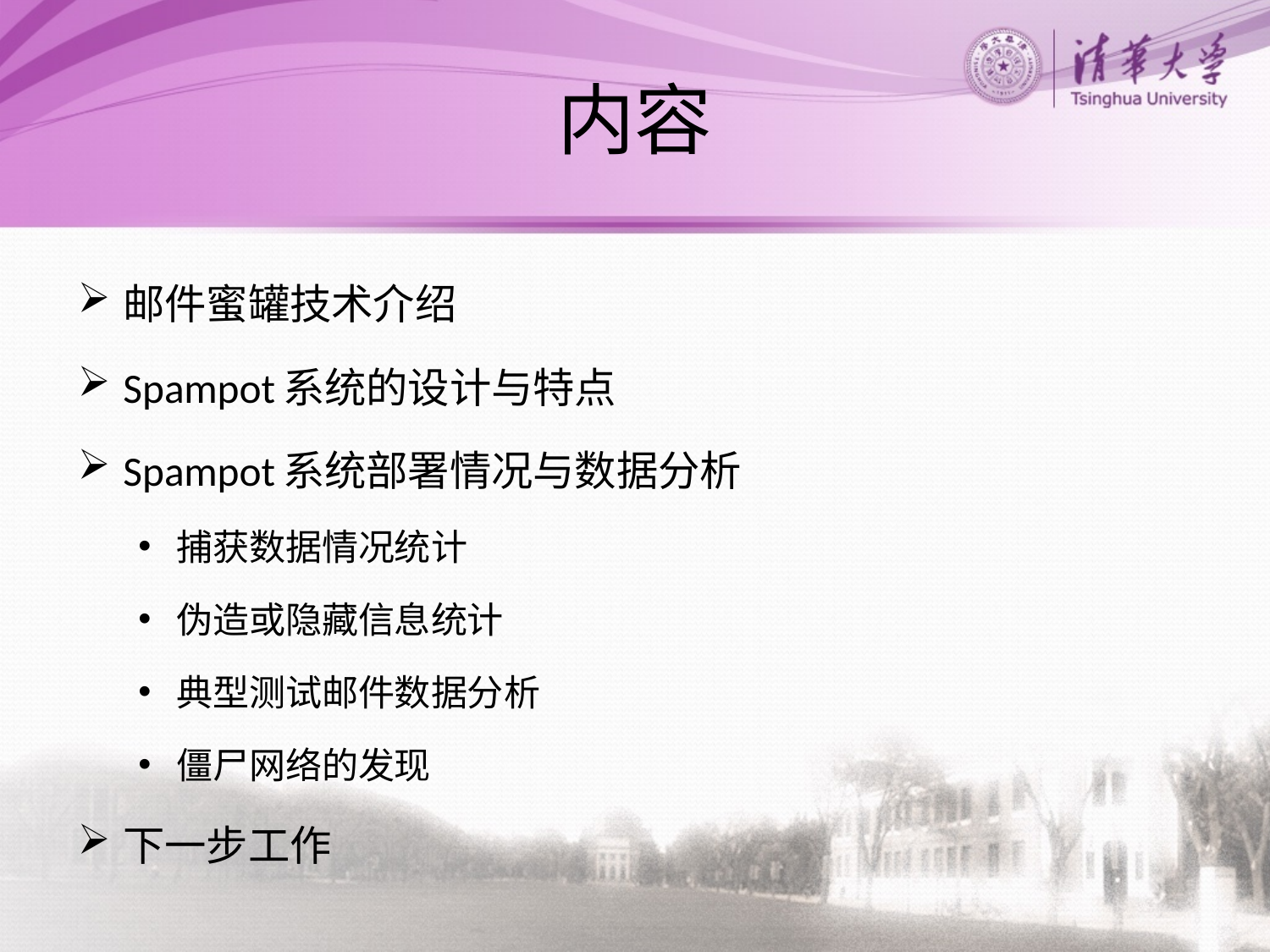

# 内容
邮件蜜罐技术介绍
Spampot系统的设计与特点
Spampot系统部署情况与数据分析
捕获数据情况统计
伪造或隐藏信息统计
典型测试邮件数据分析
僵尸网络的发现
下一步工作